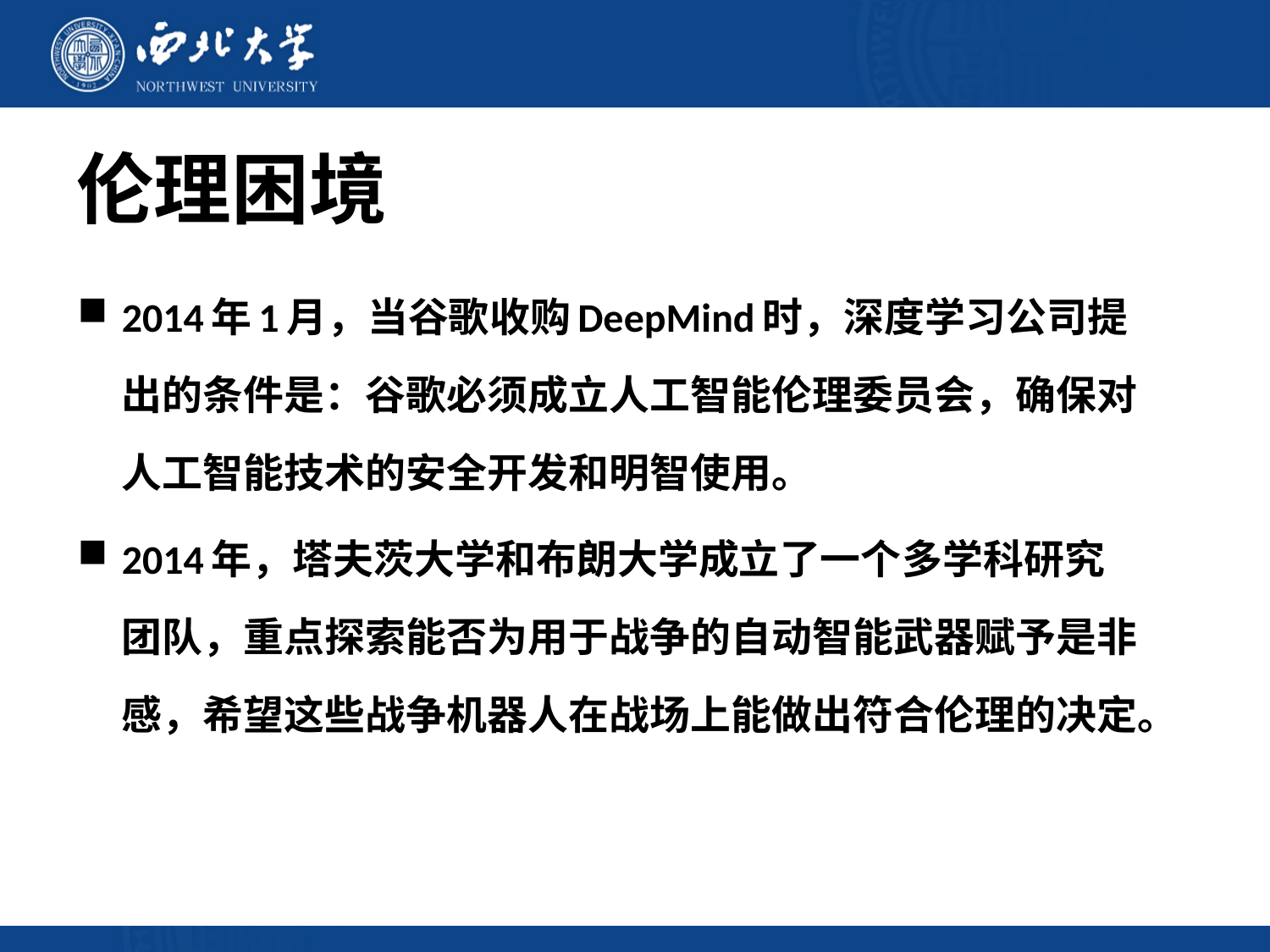

# 伦理困境
2014年1月，当谷歌收购DeepMind时，深度学习公司提出的条件是：谷歌必须成立人工智能伦理委员会，确保对人工智能技术的安全开发和明智使用。
2014年，塔夫茨大学和布朗大学成立了一个多学科研究团队，重点探索能否为用于战争的自动智能武器赋予是非感，希望这些战争机器人在战场上能做出符合伦理的决定。